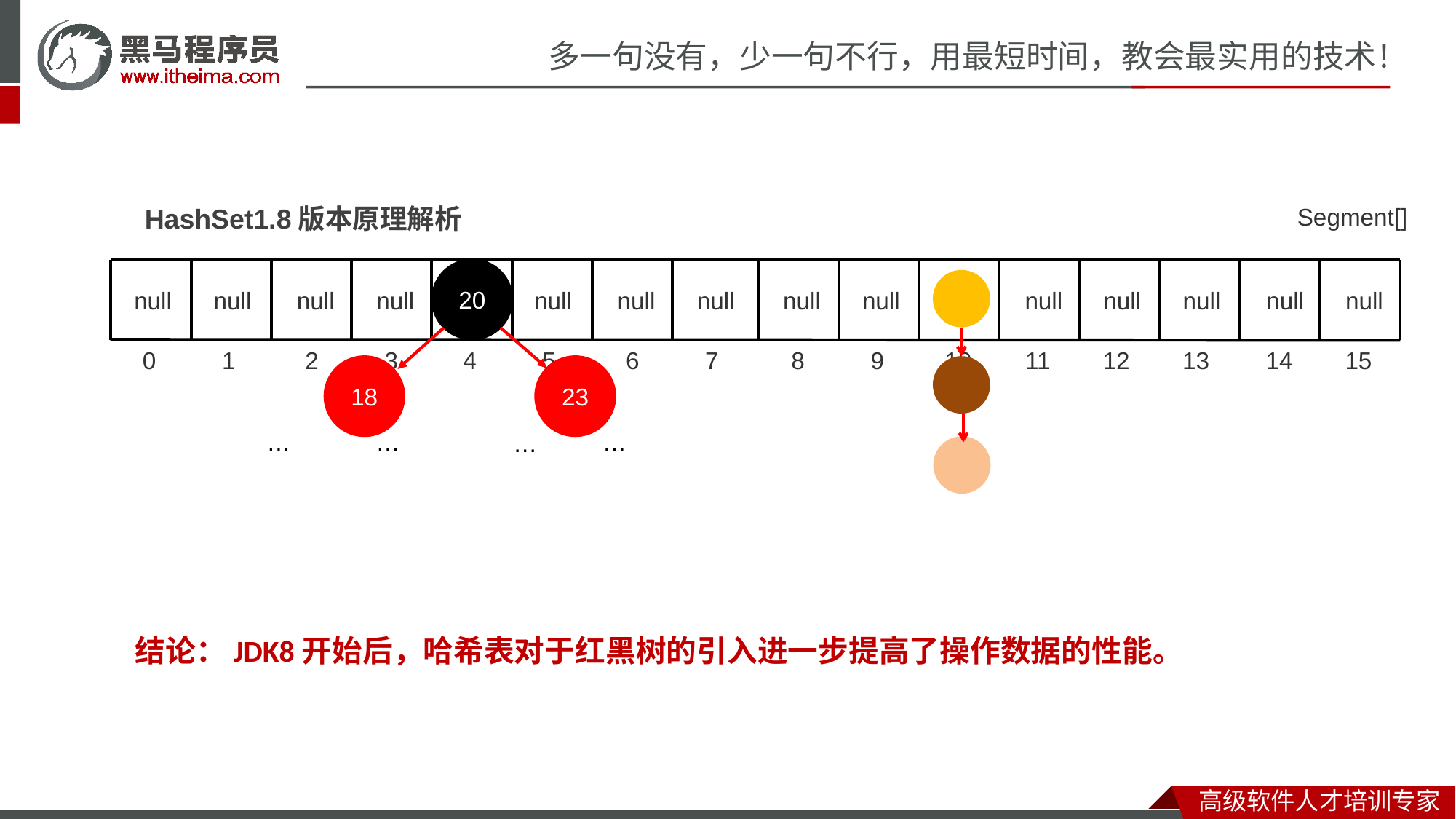

HashSet1.8版本原理解析
Segment[]
20

null
null
null
null
null
null
null
null
null
null
null
null
null
null
0
1
2
3
4
5
6
7
8
9
10
11
12
13
14
15

18
23
…
…
…
…

结论：JDK8开始后，哈希表对于红黑树的引入进一步提高了操作数据的性能。